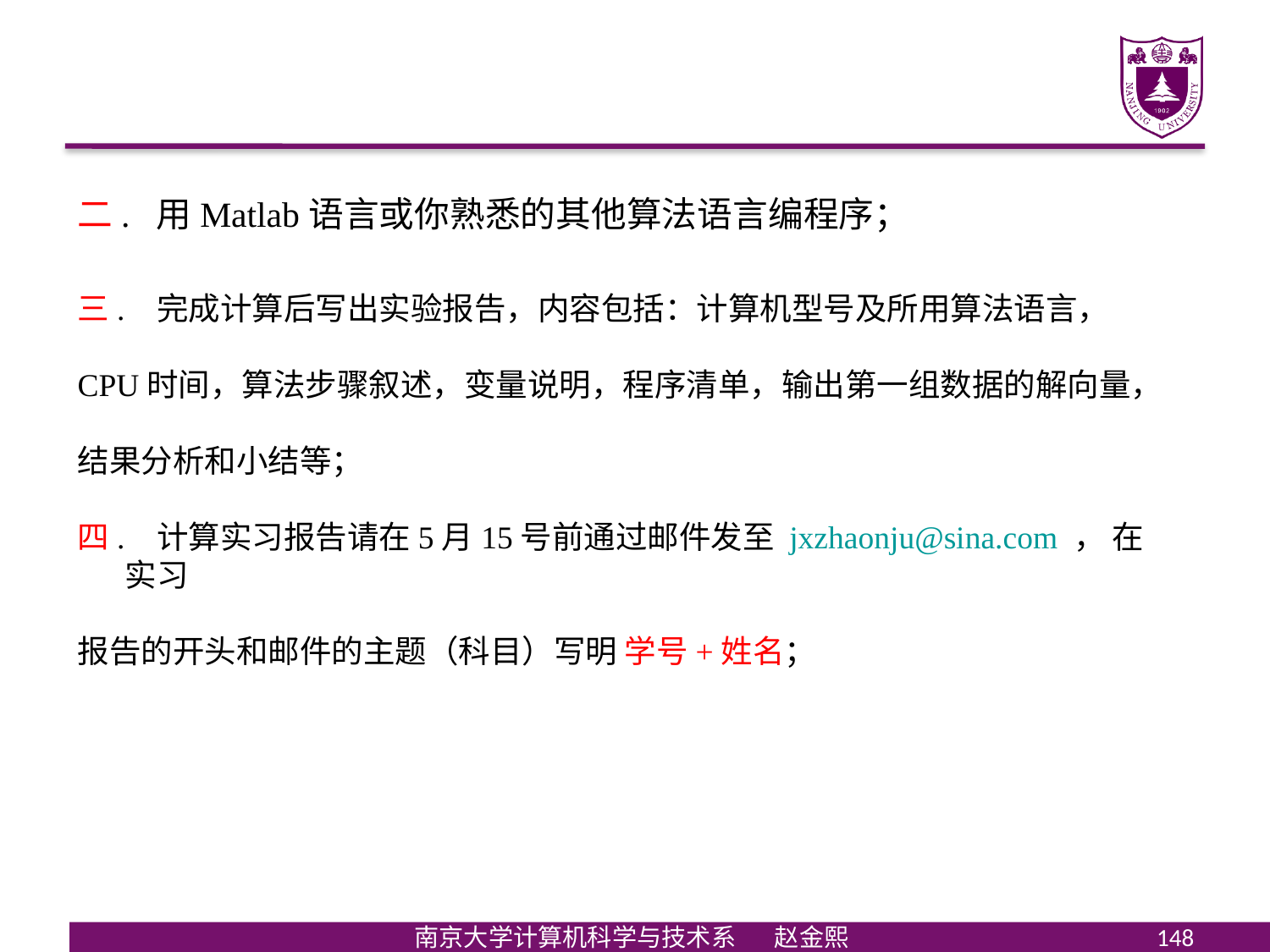

二.  用Matlab语言或你熟悉的其他算法语言编程序；
三.   完成计算后写出实验报告，内容包括：计算机型号及所用算法语言，

CPU时间，算法步骤叙述，变量说明，程序清单，输出第一组数据的解向量，

结果分析和小结等；

四.   计算实习报告请在5月15号前通过邮件发至 jxzhaonju@sina.com ， 在实习

报告的开头和邮件的主题（科目）写明 学号+姓名；